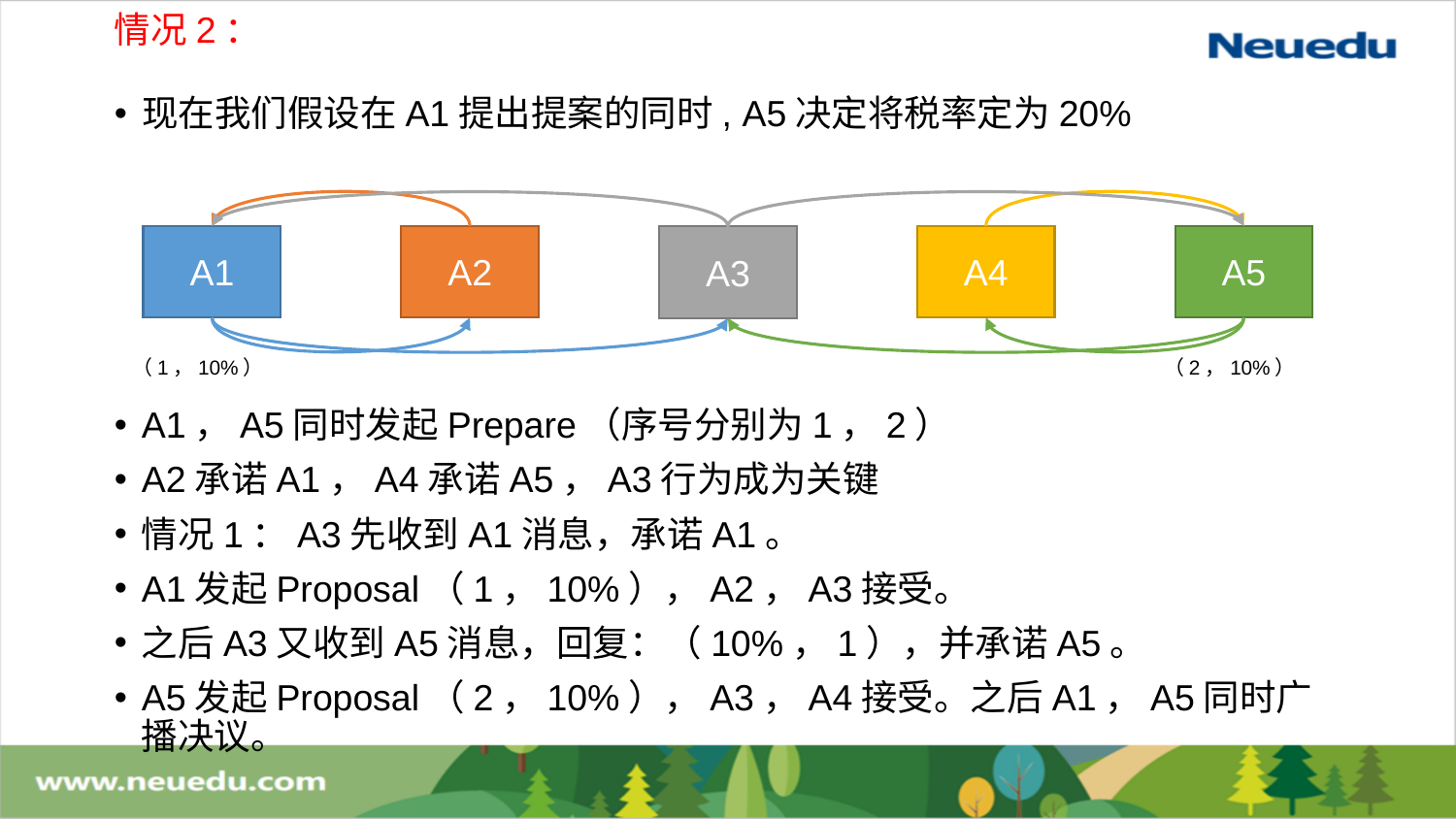

情况2：
现在我们假设在A1提出提案的同时, A5决定将税率定为20%
A1
A2
A4
A5
A3
（1，10%）
（2，10%）
A1，A5同时发起Prepare（序号分别为1，2）
A2承诺A1，A4承诺A5，A3行为成为关键
情况1：A3先收到A1消息，承诺A1。
A1发起Proposal（1，10%），A2，A3接受。
之后A3又收到A5消息，回复：（10%，1），并承诺A5。
A5发起Proposal（2，10%），A3，A4接受。之后A1，A5同时广播决议。